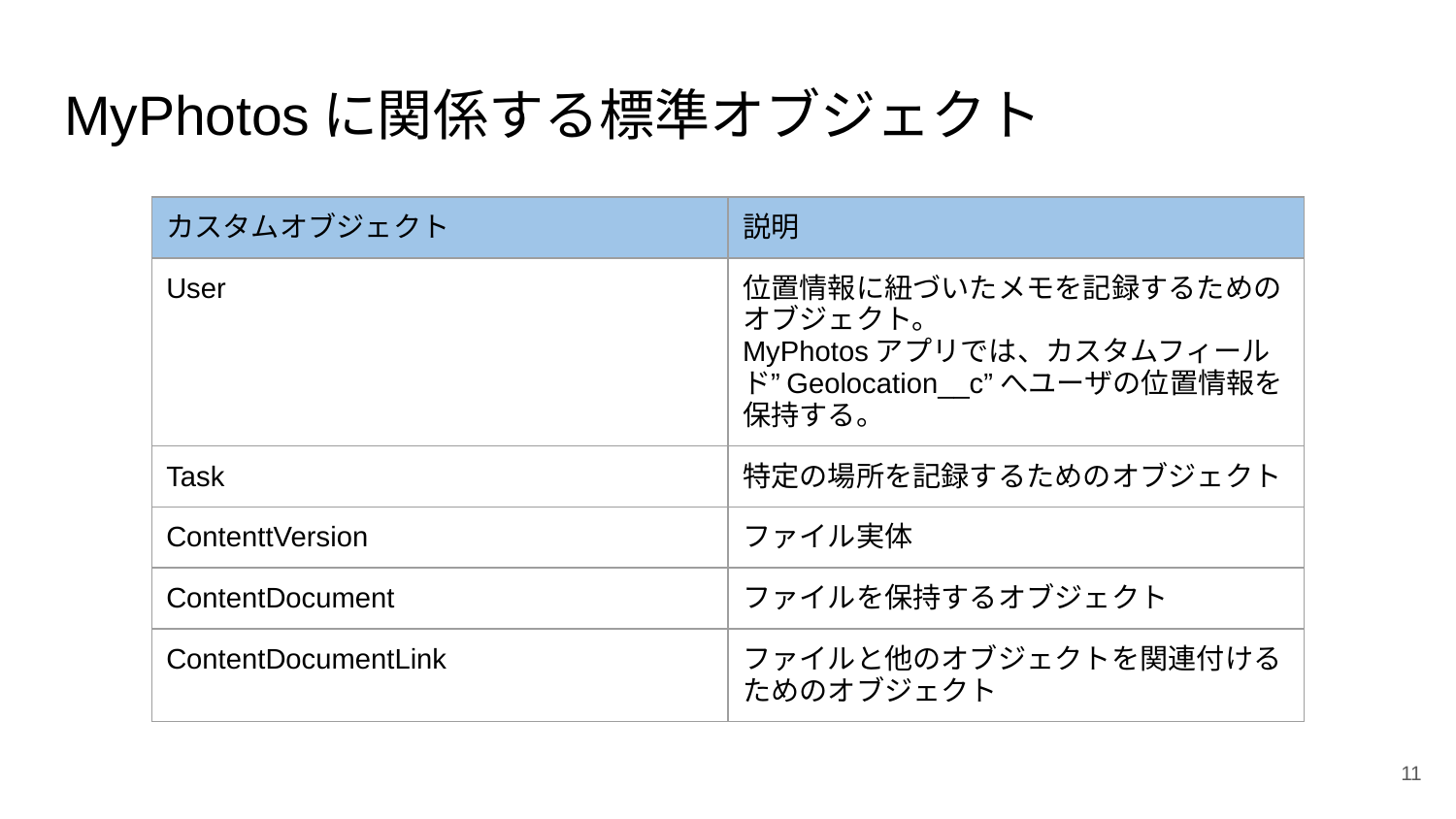

# MyPhotosに関係する標準オブジェクト
| カスタムオブジェクト | 説明 |
| --- | --- |
| User | 位置情報に紐づいたメモを記録するためのオブジェクト。 MyPhotosアプリでは、カスタムフィールド”Geolocation\_\_c”へユーザの位置情報を保持する。 |
| Task | 特定の場所を記録するためのオブジェクト |
| ContenttVersion | ファイル実体 |
| ContentDocument | ファイルを保持するオブジェクト |
| ContentDocumentLink | ファイルと他のオブジェクトを関連付けるためのオブジェクト |
11